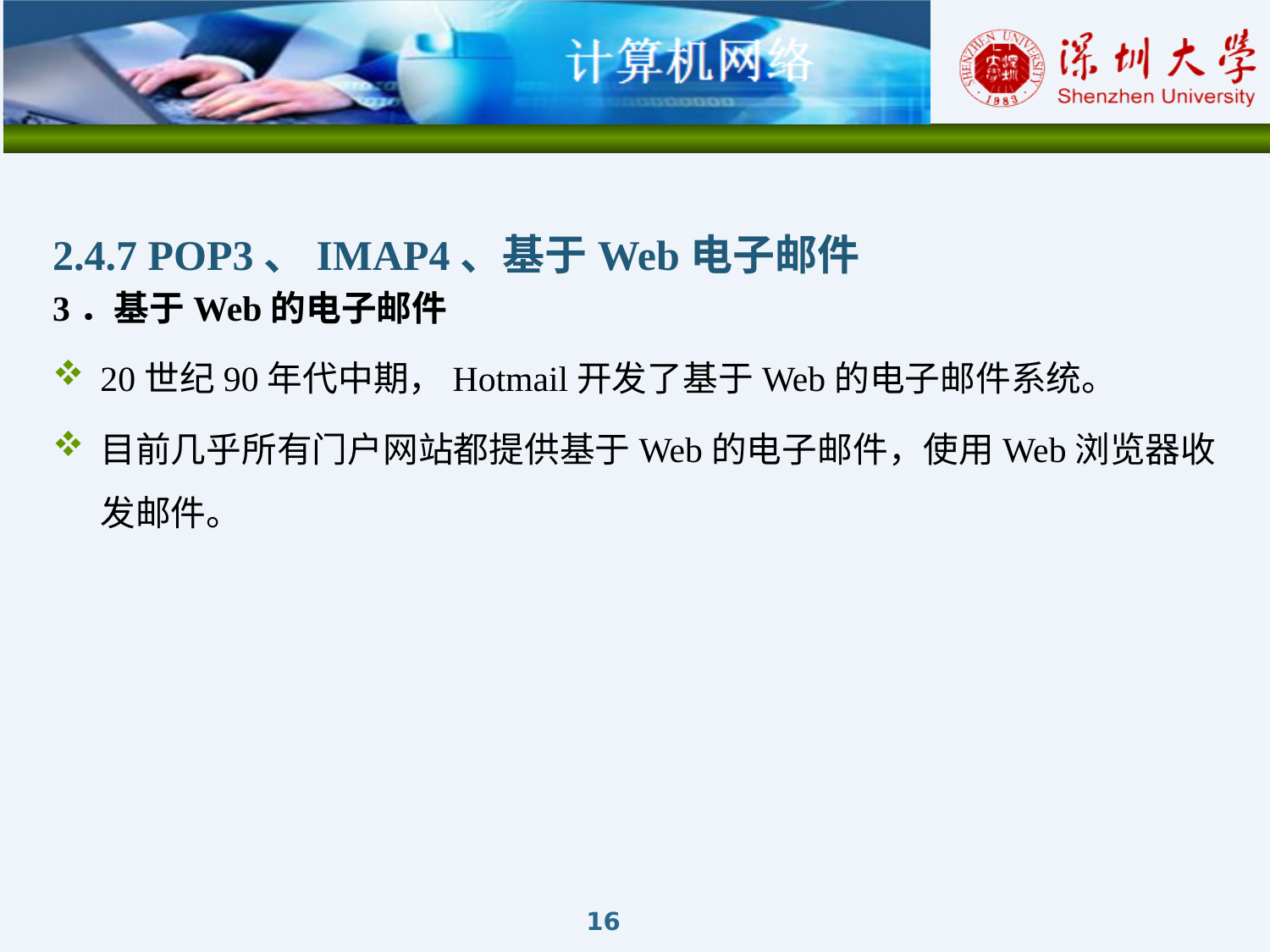

2.4.7 POP3、IMAP4、基于Web电子邮件
3．基于Web的电子邮件
20世纪90年代中期，Hotmail开发了基于Web的电子邮件系统。
目前几乎所有门户网站都提供基于Web的电子邮件，使用Web浏览器收发邮件。
16